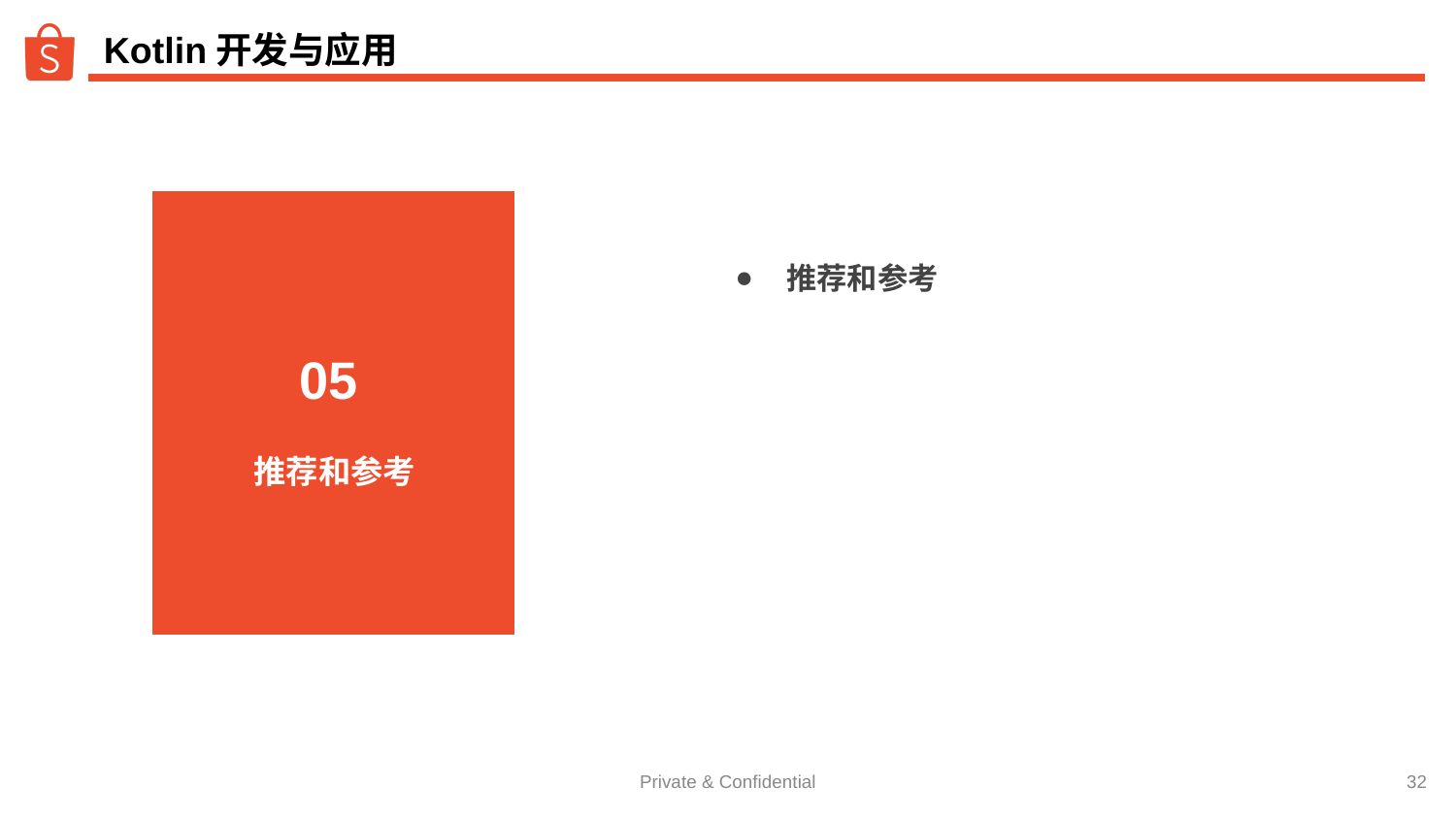

# Kotlin开发与应用

推荐和参考

 05

推荐和参考
简介
32